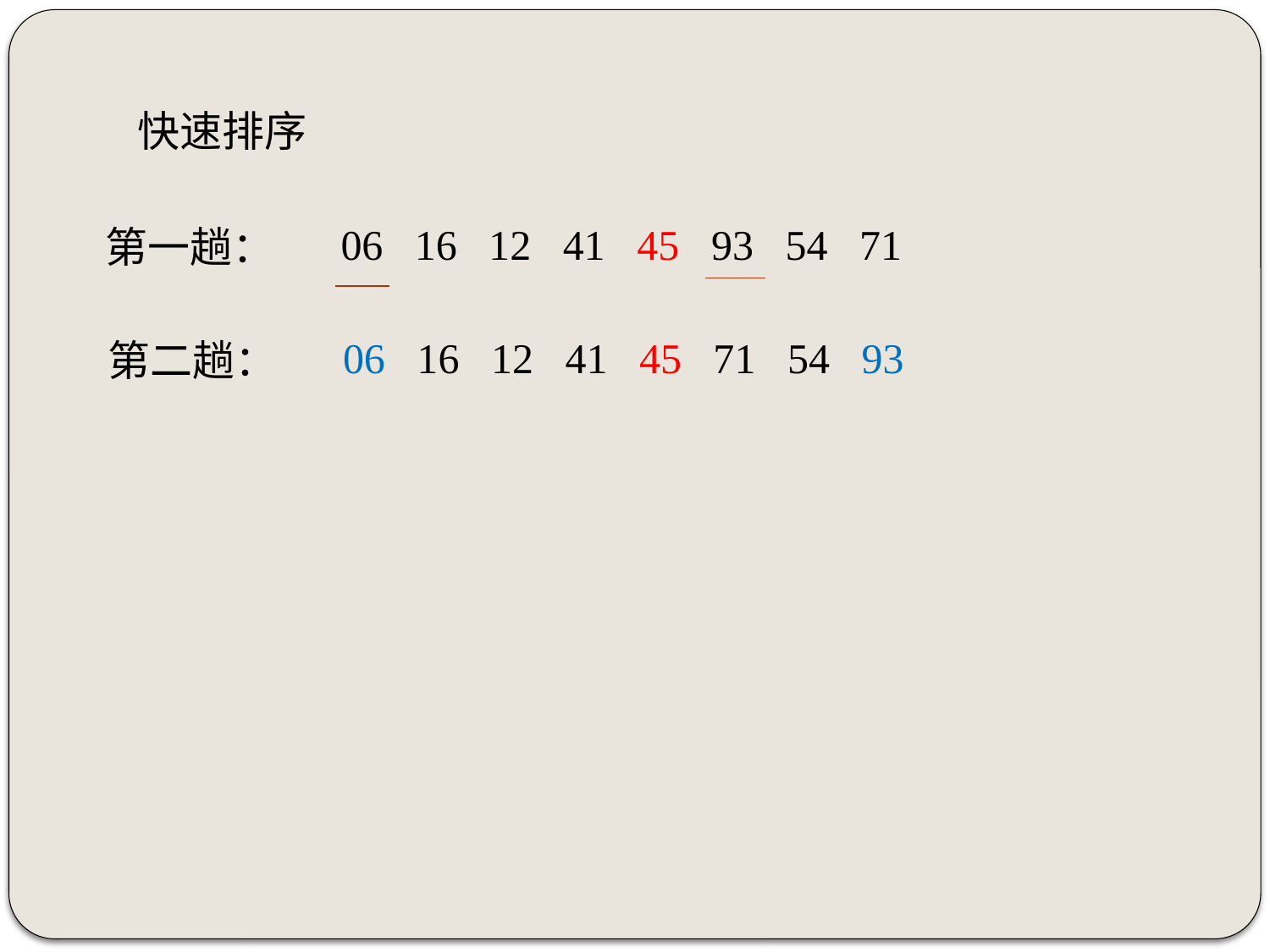

快速排序
06   16   12   41   45   93   54   71
第一趟：
06   16   12   41   45   71   54   93
第二趟：